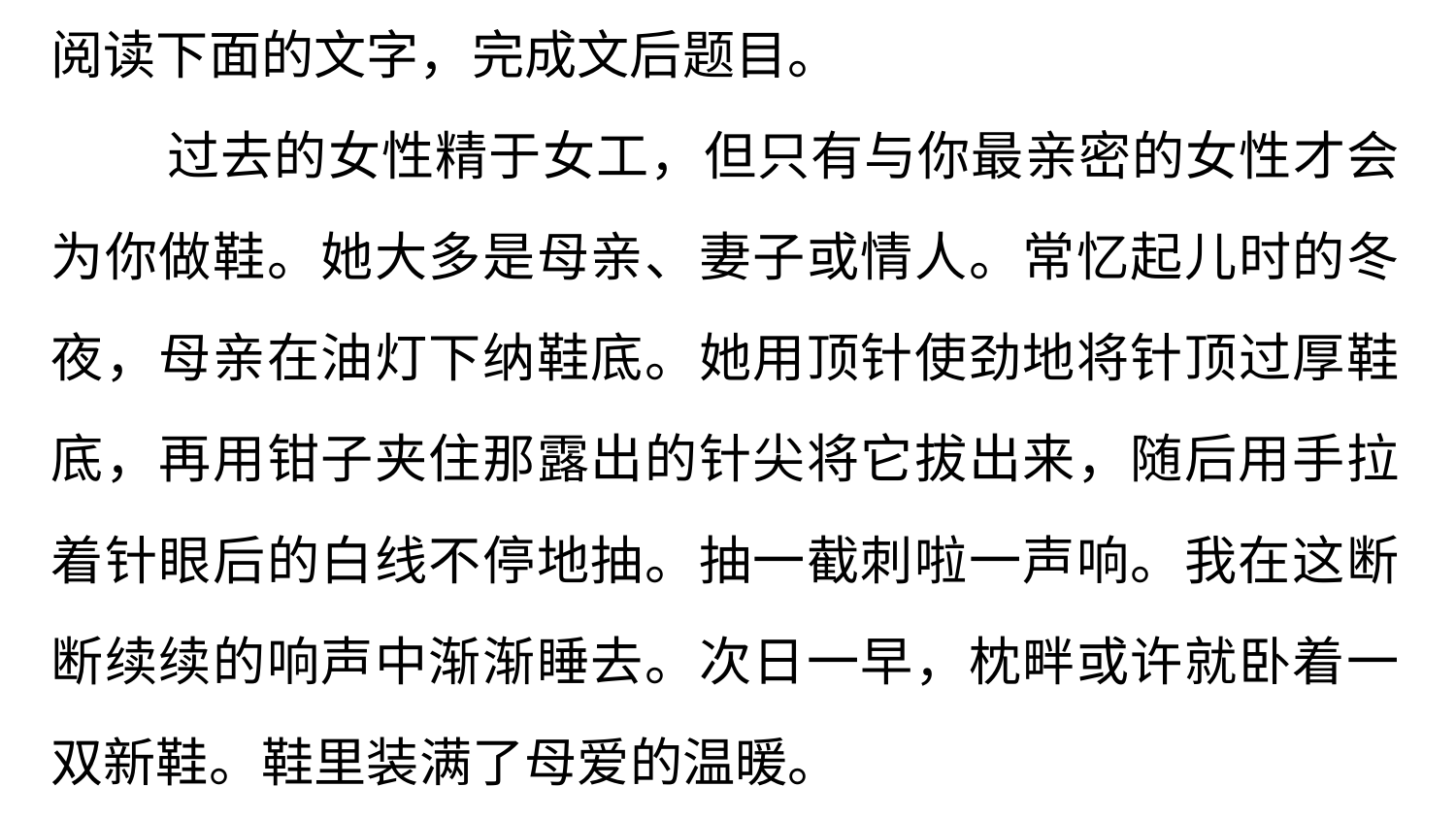

阅读下面的文字，完成文后题目。
        过去的女性精于女工，但只有与你最亲密的女性才会为你做鞋。她大多是母亲、妻子或情人。常忆起儿时的冬夜，母亲在油灯下纳鞋底。她用顶针使劲地将针顶过厚鞋底，再用钳子夹住那露出的针尖将它拔出来，随后用手拉着针眼后的白线不停地抽。抽一截刺啦一声响。我在这断断续续的响声中渐渐睡去。次日一早，枕畔或许就卧着一双新鞋。鞋里装满了母爱的温暖。